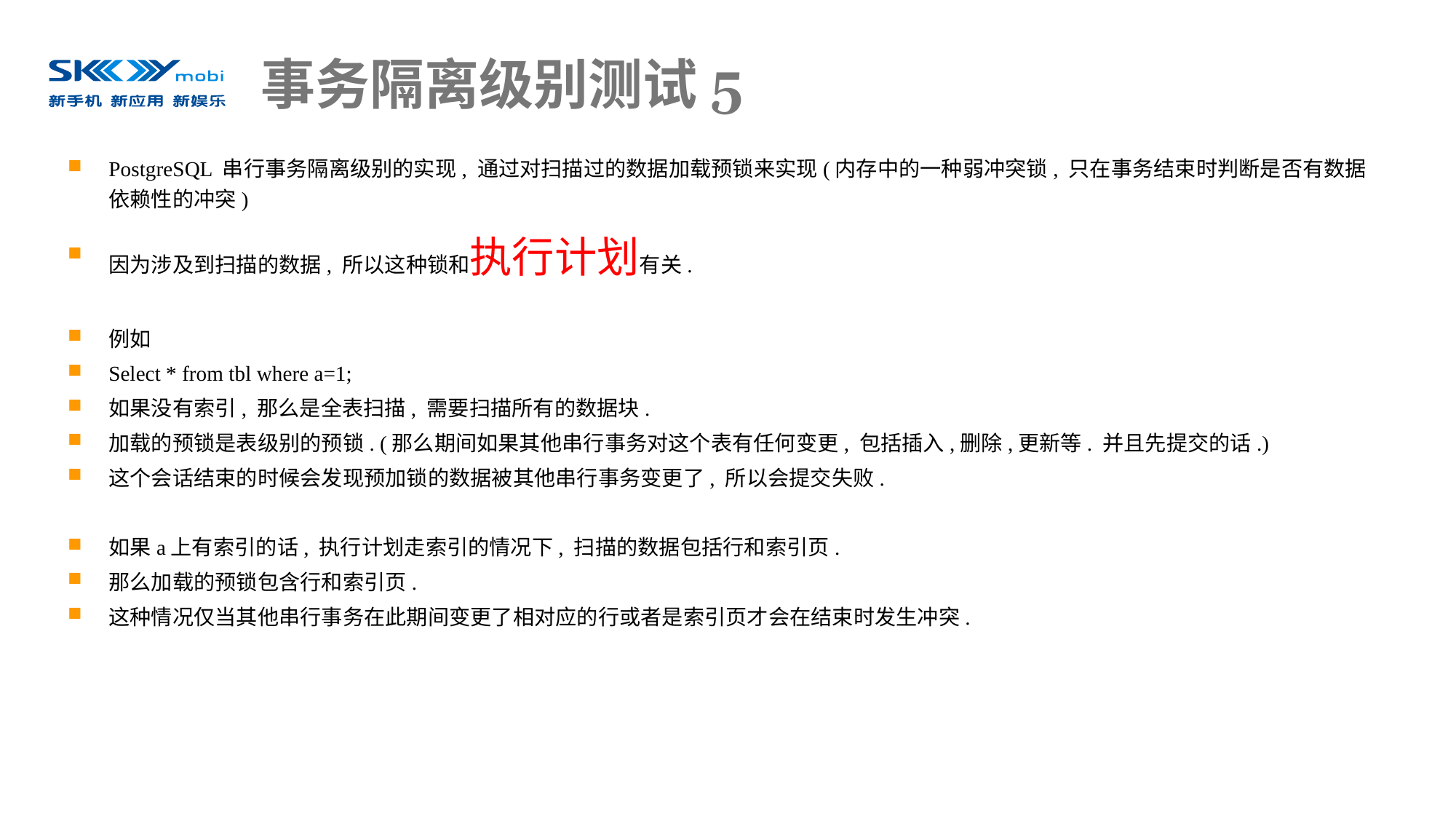

# 事务隔离级别测试5
PostgreSQL 串行事务隔离级别的实现, 通过对扫描过的数据加载预锁来实现(内存中的一种弱冲突锁, 只在事务结束时判断是否有数据依赖性的冲突)
因为涉及到扫描的数据, 所以这种锁和执行计划有关.

例如
Select * from tbl where a=1;
如果没有索引, 那么是全表扫描, 需要扫描所有的数据块.
加载的预锁是表级别的预锁. (那么期间如果其他串行事务对这个表有任何变更, 包括插入,删除,更新等. 并且先提交的话.)
这个会话结束的时候会发现预加锁的数据被其他串行事务变更了, 所以会提交失败.

如果a上有索引的话, 执行计划走索引的情况下, 扫描的数据包括行和索引页.
那么加载的预锁包含行和索引页.
这种情况仅当其他串行事务在此期间变更了相对应的行或者是索引页才会在结束时发生冲突.